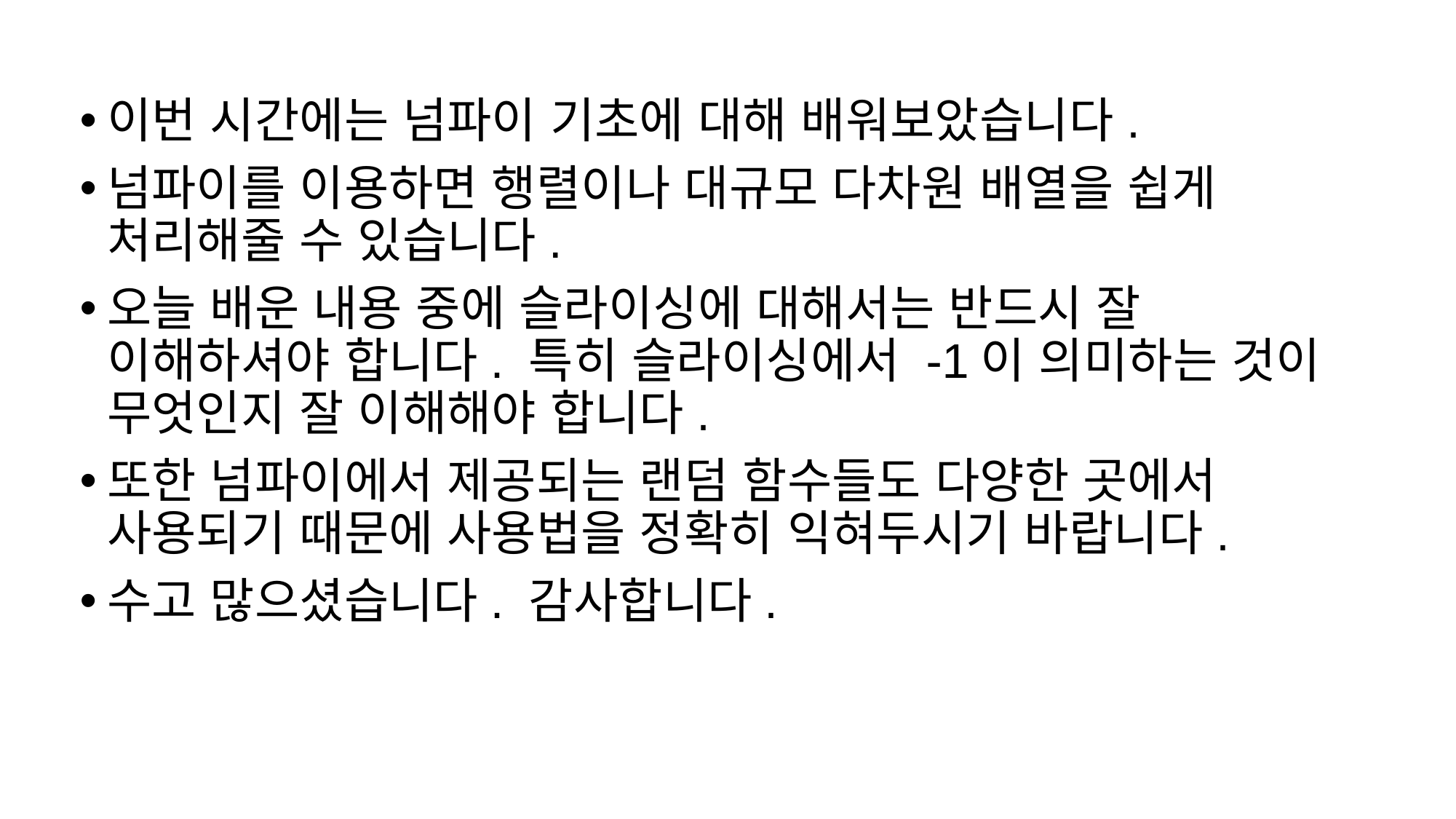

이번 시간에는 넘파이 기초에 대해 배워보았습니다.
넘파이를 이용하면 행렬이나 대규모 다차원 배열을 쉽게 처리해줄 수 있습니다.
오늘 배운 내용 중에 슬라이싱에 대해서는 반드시 잘 이해하셔야 합니다. 특히 슬라이싱에서 -1이 의미하는 것이 무엇인지 잘 이해해야 합니다.
또한 넘파이에서 제공되는 랜덤 함수들도 다양한 곳에서 사용되기 때문에 사용법을 정확히 익혀두시기 바랍니다.
수고 많으셨습니다. 감사합니다.